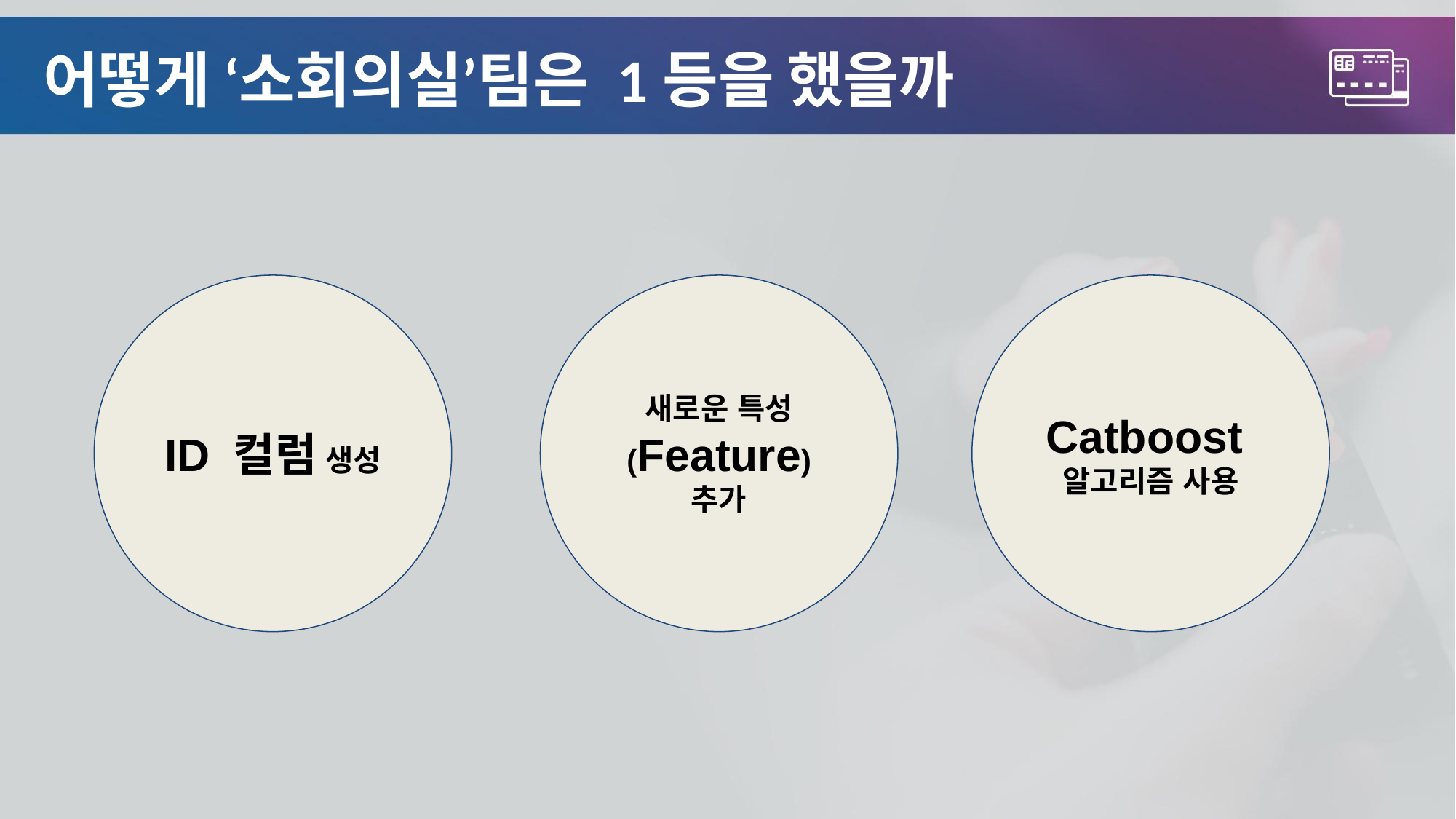

# 어떻게 ‘소회의실’팀은 1등을 했을까
ID 컬럼 생성
새로운 특성
(Feature) 추가
Catboost
알고리즘 사용